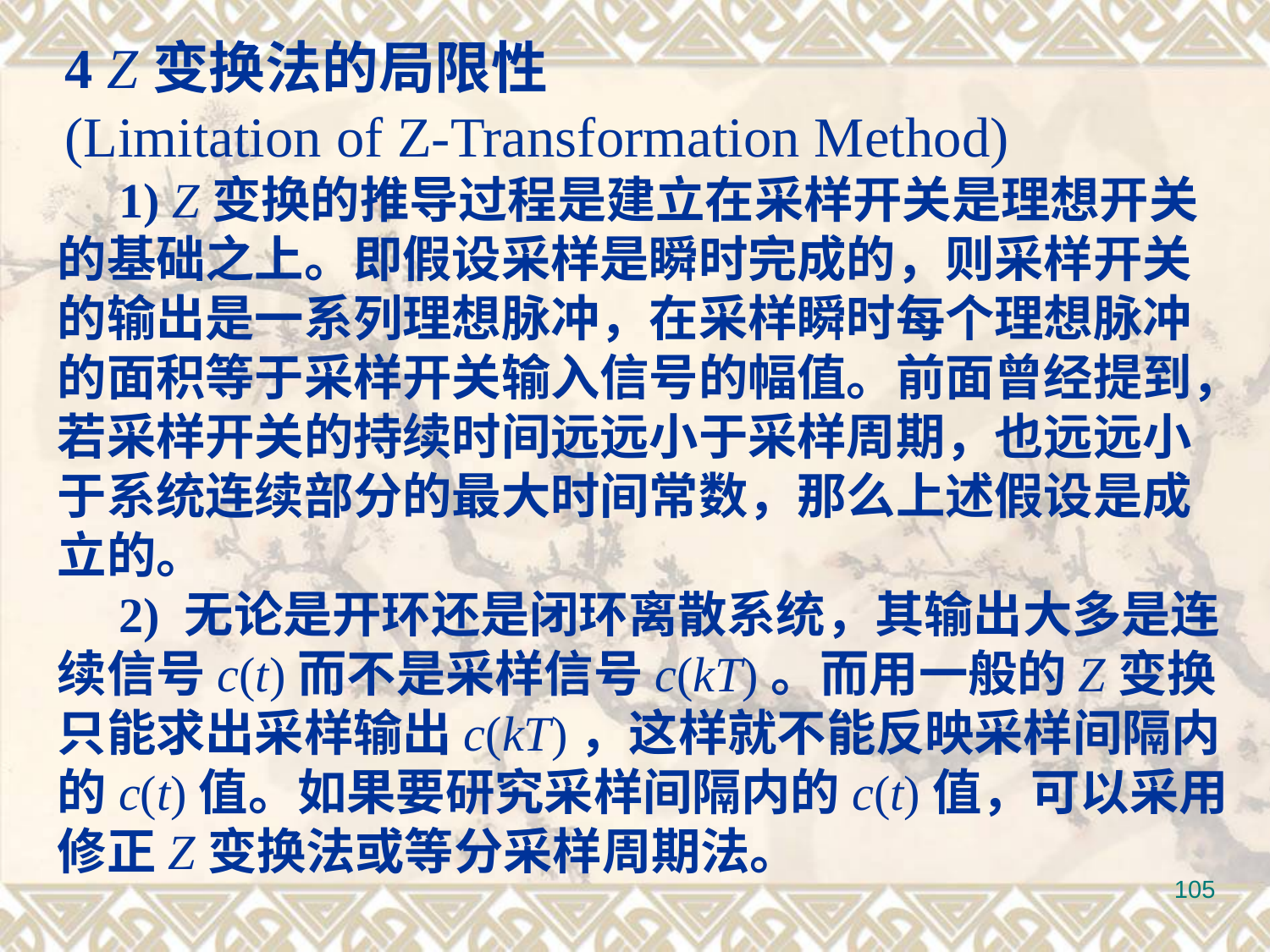

4 Z变换法的局限性
(Limitation of Z-Transformation Method)
  1) Z变换的推导过程是建立在采样开关是理想开关的基础之上。即假设采样是瞬时完成的，则采样开关的输出是一系列理想脉冲，在采样瞬时每个理想脉冲的面积等于采样开关输入信号的幅值。前面曾经提到，若采样开关的持续时间远远小于采样周期，也远远小于系统连续部分的最大时间常数，那么上述假设是成立的。
  2) 无论是开环还是闭环离散系统，其输出大多是连续信号c(t)而不是采样信号c(kT)。而用一般的Z变换只能求出采样输出c(kT)，这样就不能反映采样间隔内的c(t)值。如果要研究采样间隔内的c(t)值，可以采用修正Z变换法或等分采样周期法。
105